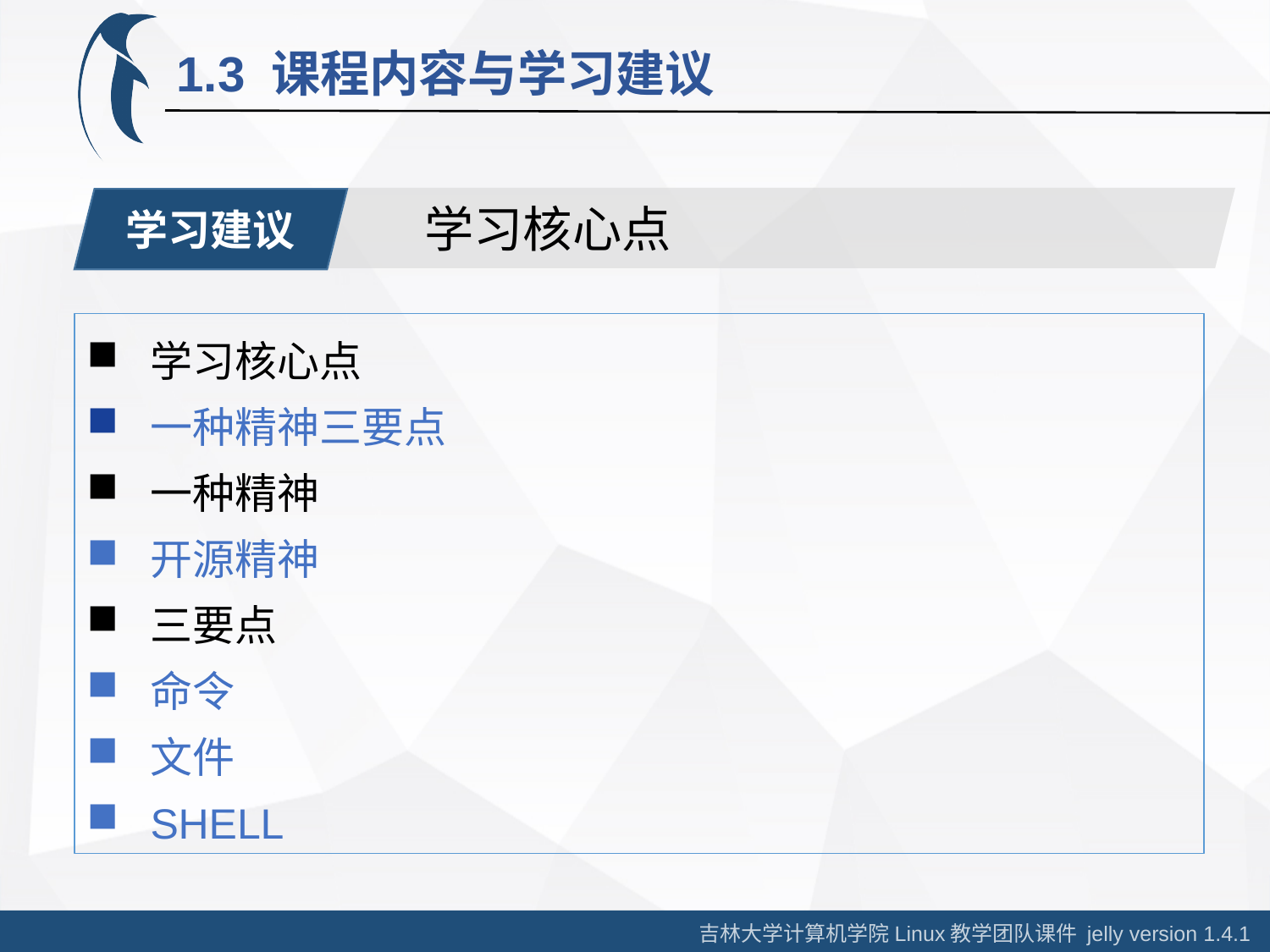

1.3 课程内容与学习建议
学习核心点
学习建议
学习核心点
一种精神三要点
一种精神
开源精神
三要点
命令
文件
SHELL